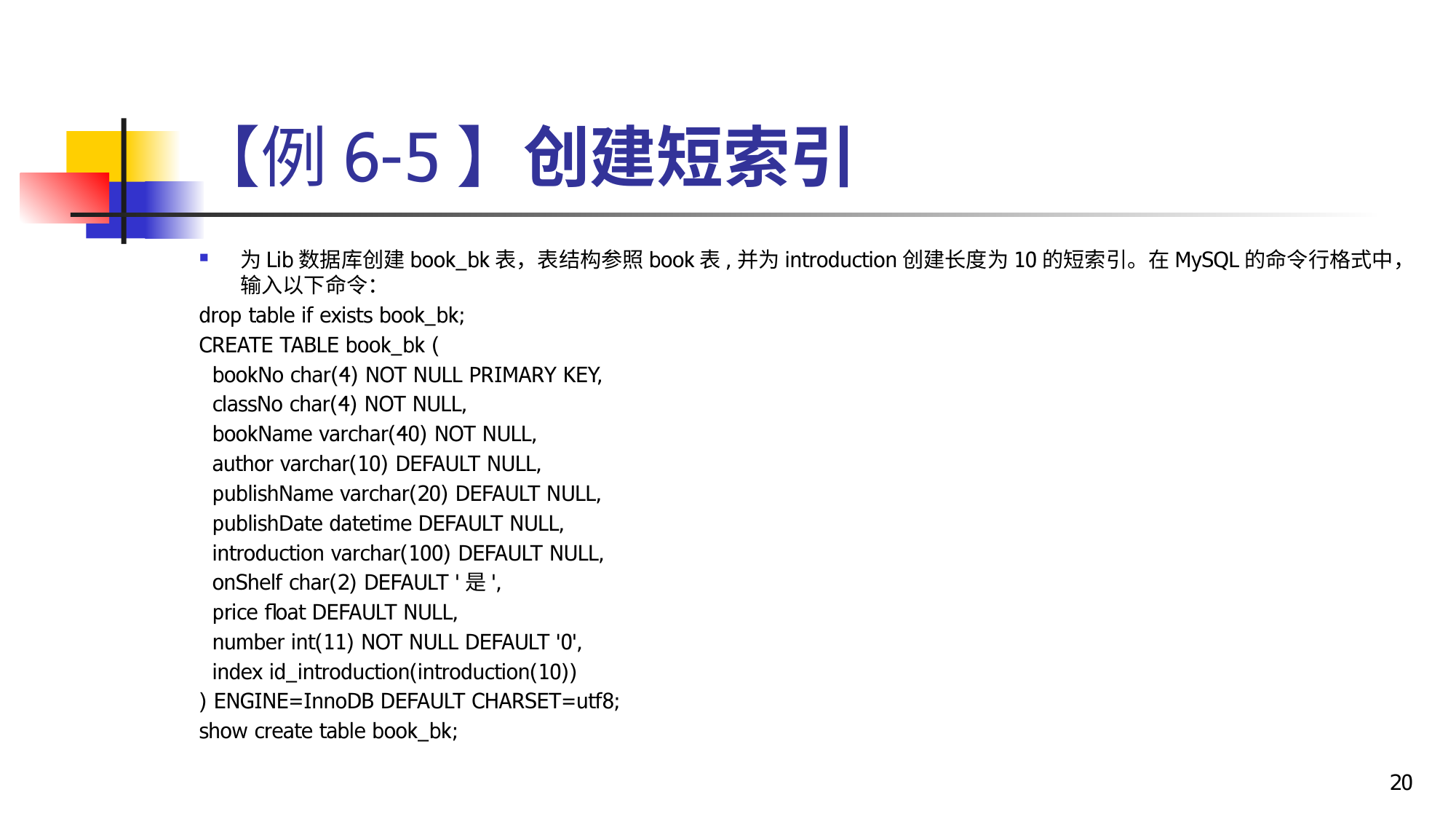

# 【例6-5】创建短索引
为Lib数据库创建book_bk表，表结构参照book表,并为introduction创建长度为10的短索引。在MySQL的命令行格式中，输入以下命令：
drop table if exists book_bk;
CREATE TABLE book_bk (
  bookNo char(4) NOT NULL PRIMARY KEY,
  classNo char(4) NOT NULL,
  bookName varchar(40) NOT NULL,
  author varchar(10) DEFAULT NULL,
  publishName varchar(20) DEFAULT NULL,
  publishDate datetime DEFAULT NULL,
  introduction varchar(100) DEFAULT NULL,
  onShelf char(2) DEFAULT '是',
  price float DEFAULT NULL,
  number int(11) NOT NULL DEFAULT '0',
  index id_introduction(introduction(10))
) ENGINE=InnoDB DEFAULT CHARSET=utf8;
show create table book_bk;

20